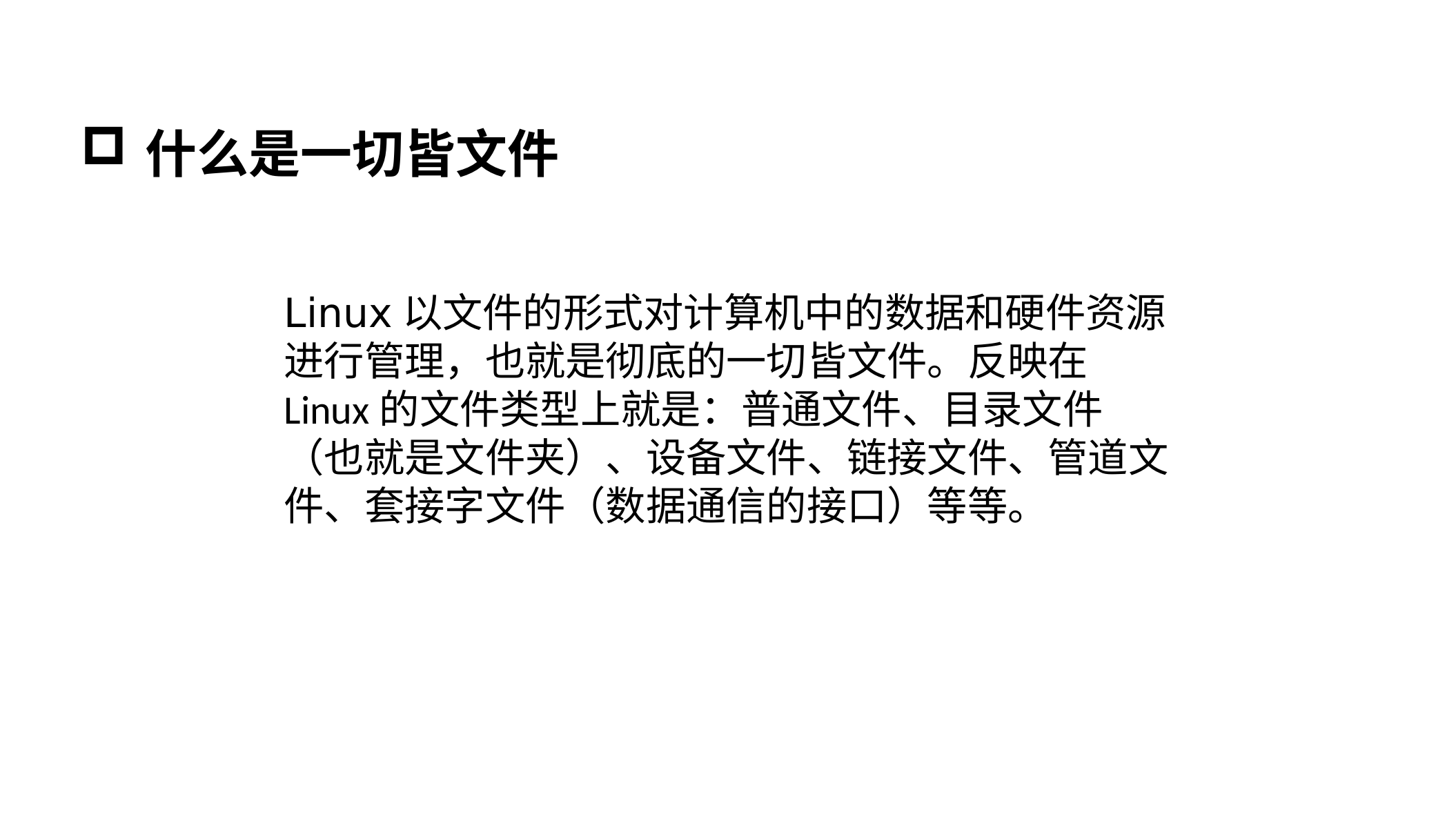

什么是一切皆文件
Linux以文件的形式对计算机中的数据和硬件资源进行管理，也就是彻底的一切皆文件。反映在Linux的文件类型上就是：普通文件、目录文件（也就是文件夹）、设备文件、链接文件、管道文件、套接字文件（数据通信的接口）等等。